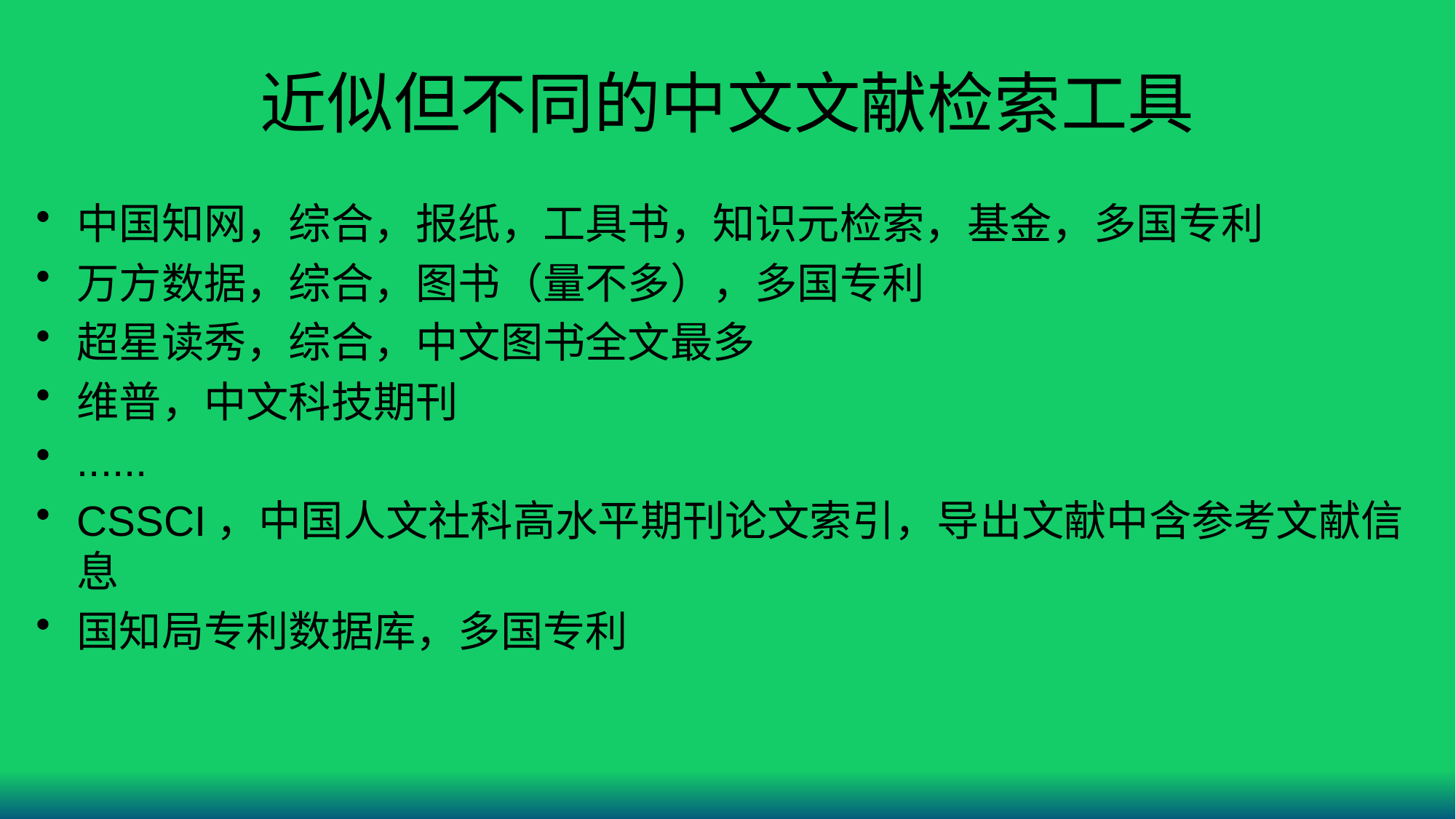

# 近似但不同的中文文献检索工具
中国知网，综合，报纸，工具书，知识元检索，基金，多国专利
万方数据，综合，图书（量不多），多国专利
超星读秀，综合，中文图书全文最多
维普，中文科技期刊
......
CSSCI，中国人文社科高水平期刊论文索引，导出文献中含参考文献信息
国知局专利数据库，多国专利